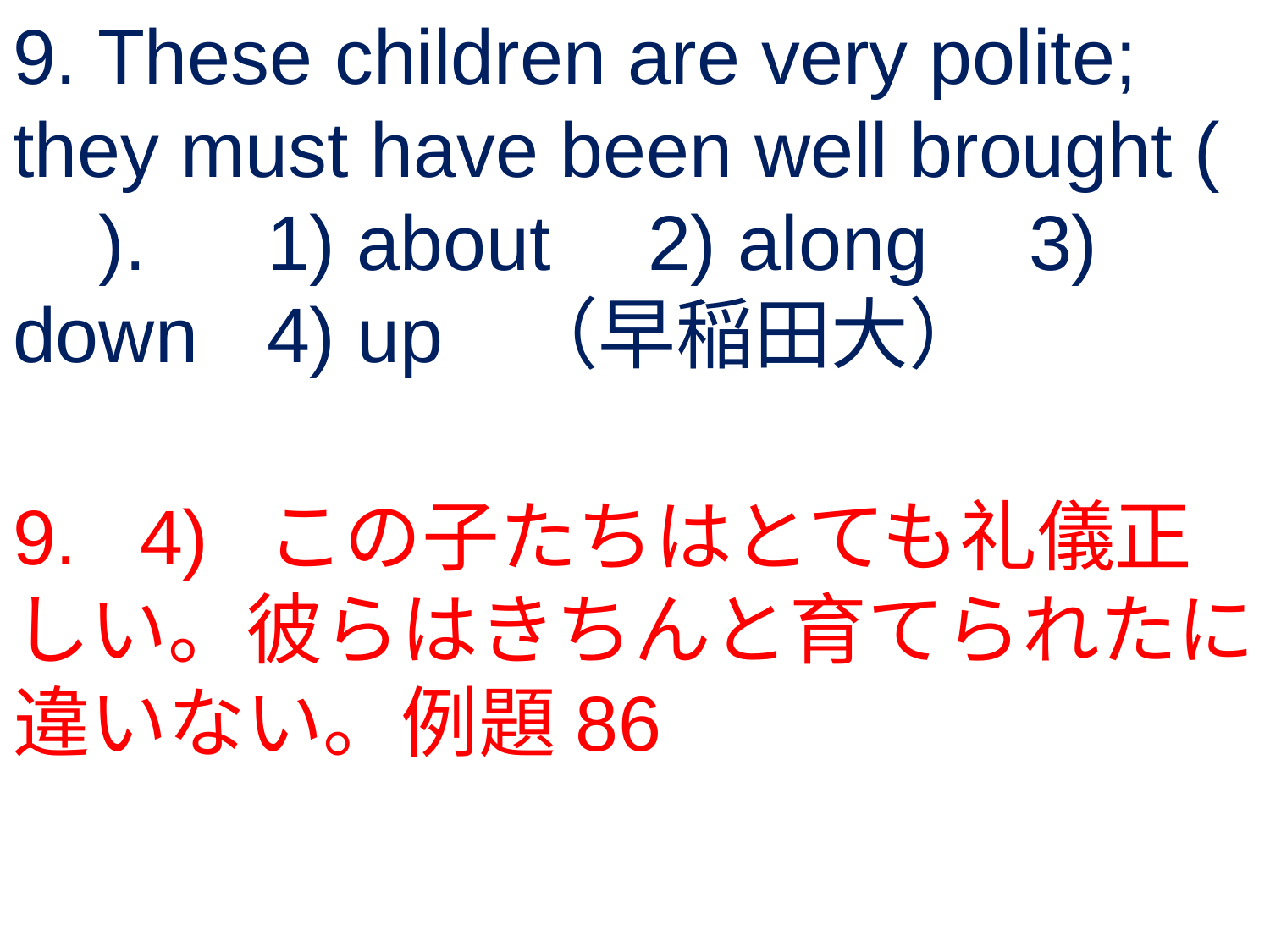

# 9. These children are very polite; they must have been well brought (      ).	1) about	2) along	3) down	4) up	（早稲田大）
9.	4) 	この子たちはとても礼儀正しい。彼らはきちんと育てられたに違いない。例題86